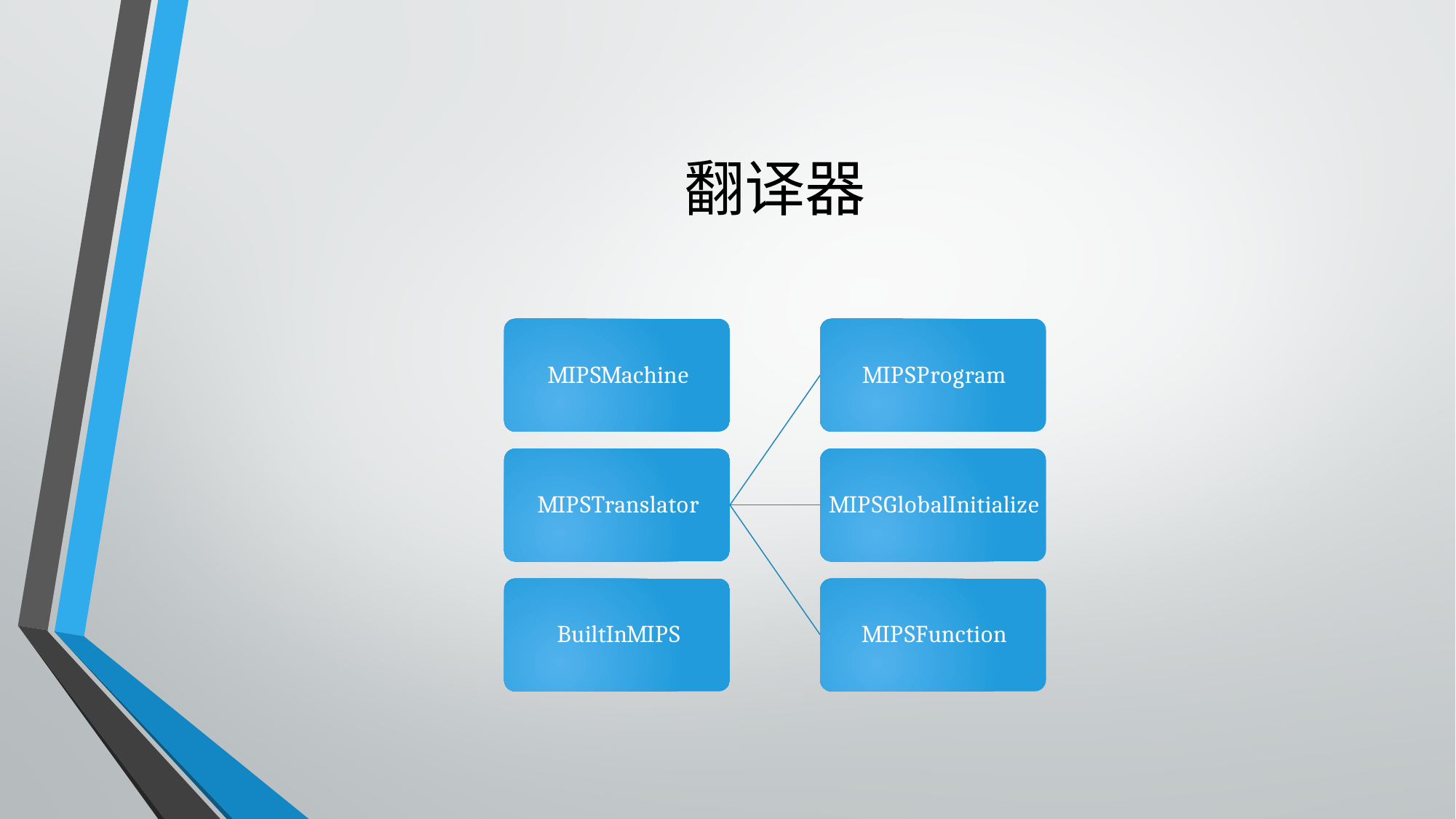

# 翻译器
MIPSMachine
MIPSTranslator

MIPSProgram

MIPSGlobalInitialize

MIPSFunction
BuiltInMIPS